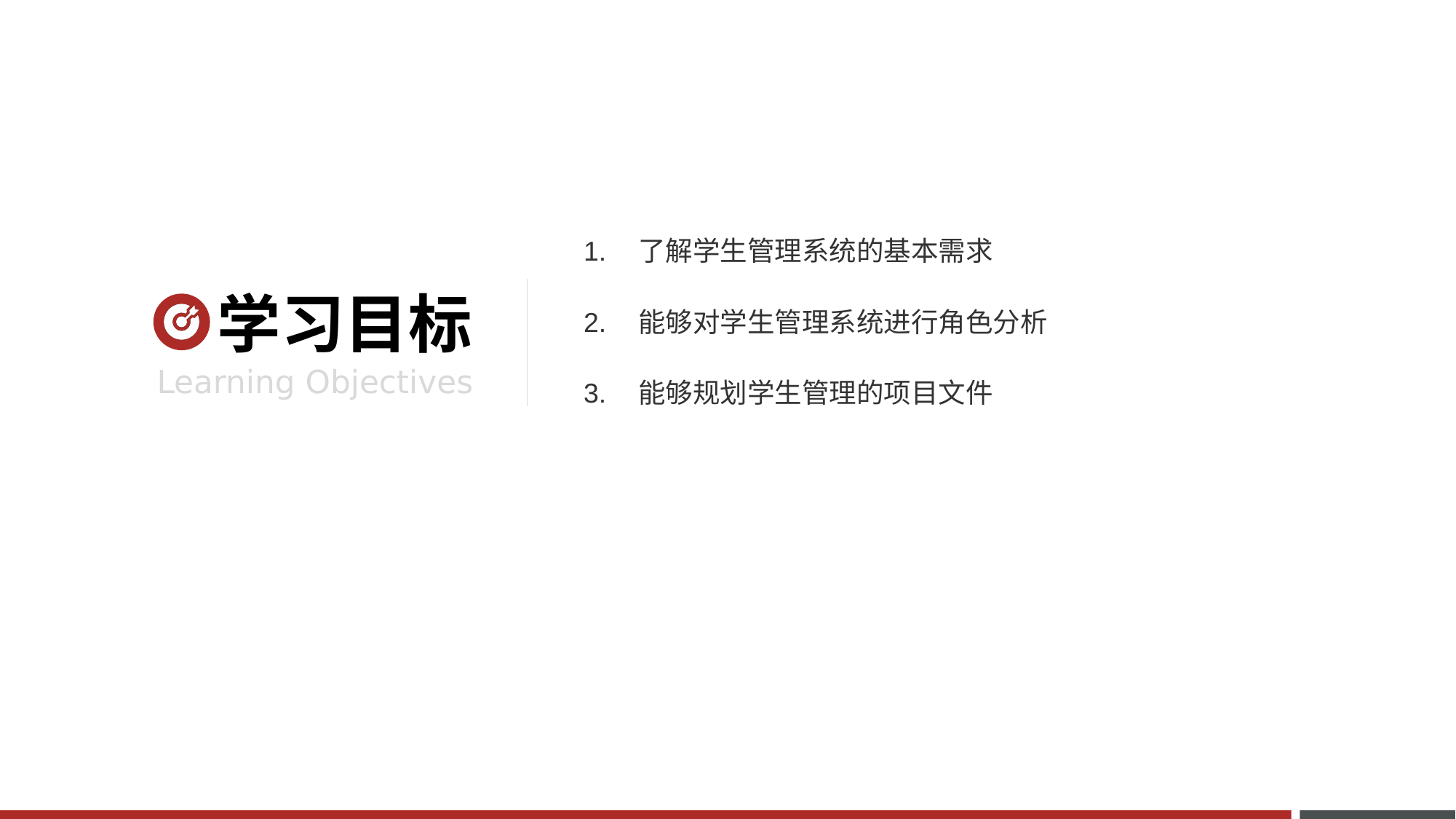

了解学生管理系统的基本需求
能够对学生管理系统进行角色分析
能够规划学生管理的项目文件